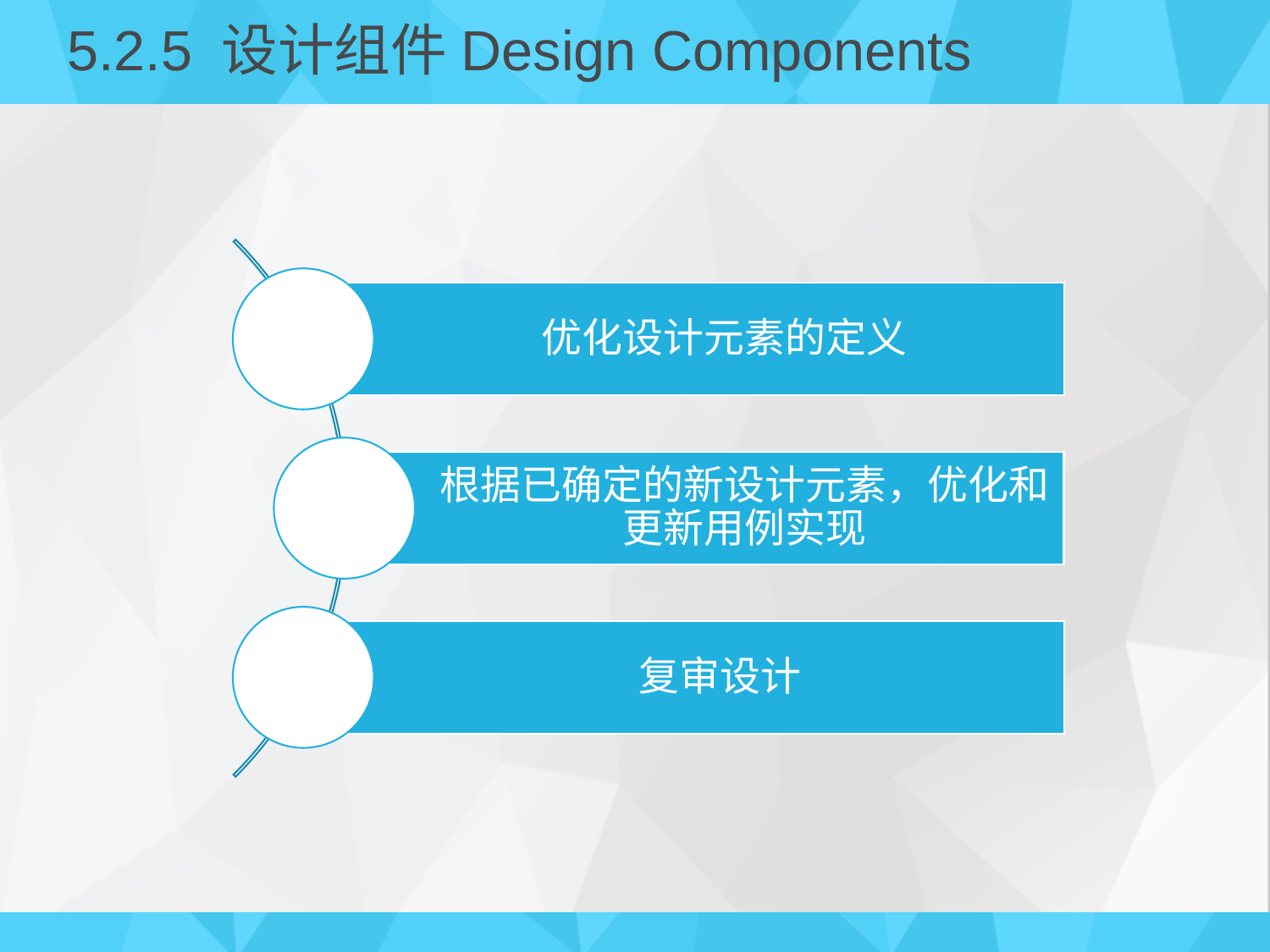

# 5.2.5 设计组件Design Components
优化设计元素的定义
根据已确定的新设计元素，优化和更新用例实现
复审设计